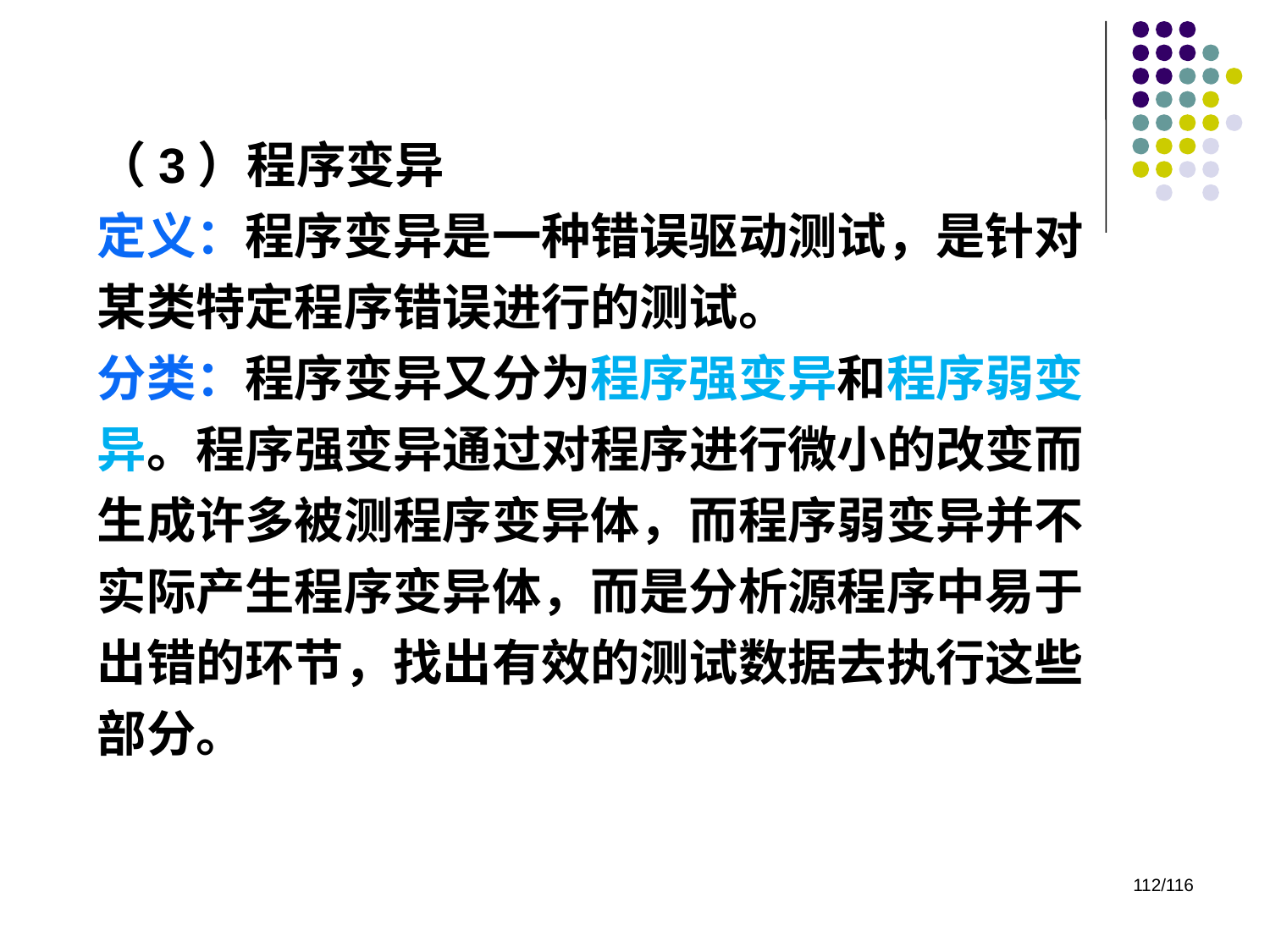

（3）程序变异
定义：程序变异是一种错误驱动测试，是针对某类特定程序错误进行的测试。
分类：程序变异又分为程序强变异和程序弱变异。程序强变异通过对程序进行微小的改变而生成许多被测程序变异体，而程序弱变异并不实际产生程序变异体，而是分析源程序中易于出错的环节，找出有效的测试数据去执行这些部分。
112/116